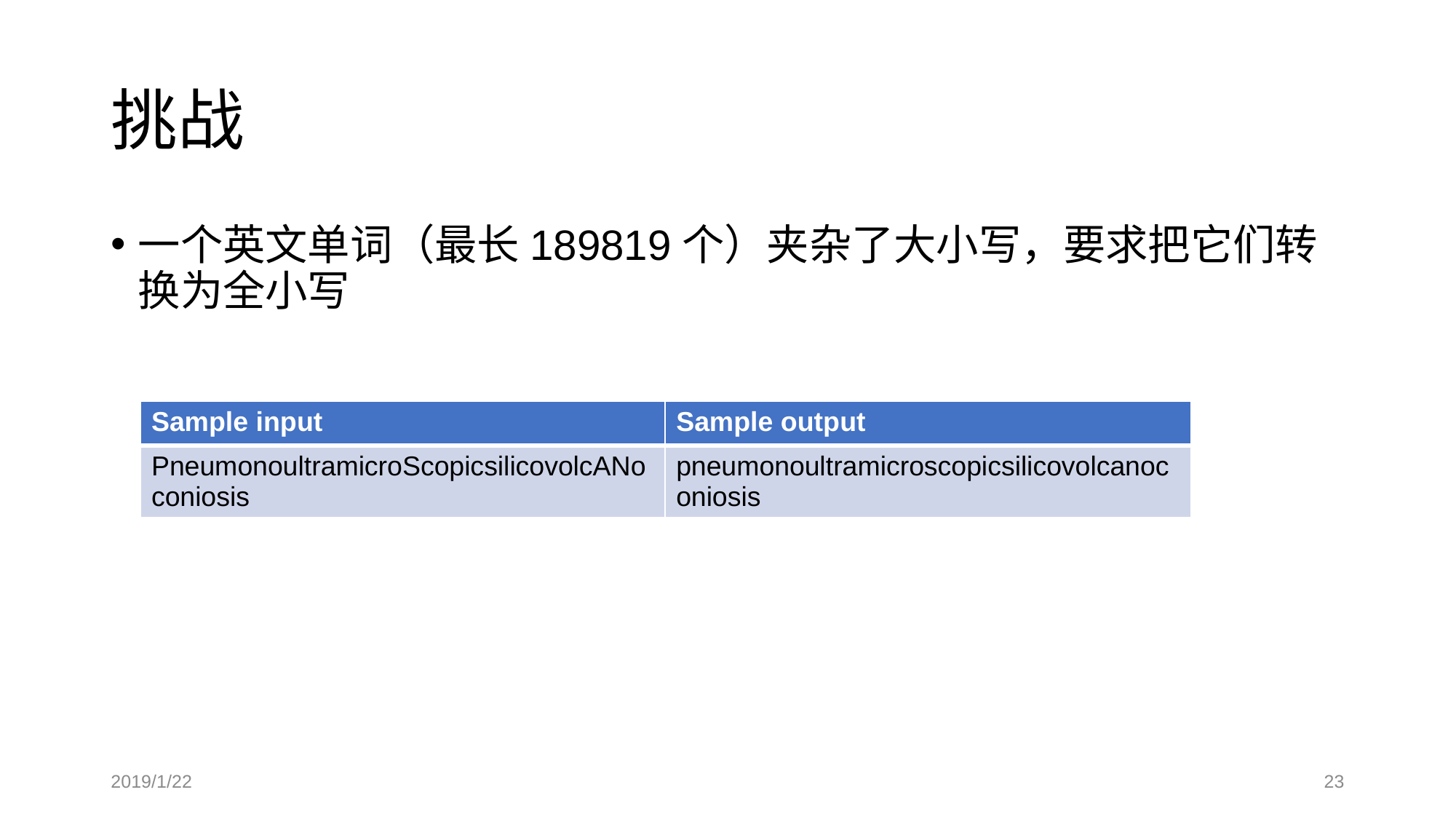

# 挑战
一个英文单词（最长189819个）夹杂了大小写，要求把它们转换为全小写
| Sample input | Sample output |
| --- | --- |
| PneumonoultramicroScopicsilicovolcANoconiosis | pneumonoultramicroscopicsilicovolcanoconiosis |
2019/1/22
23